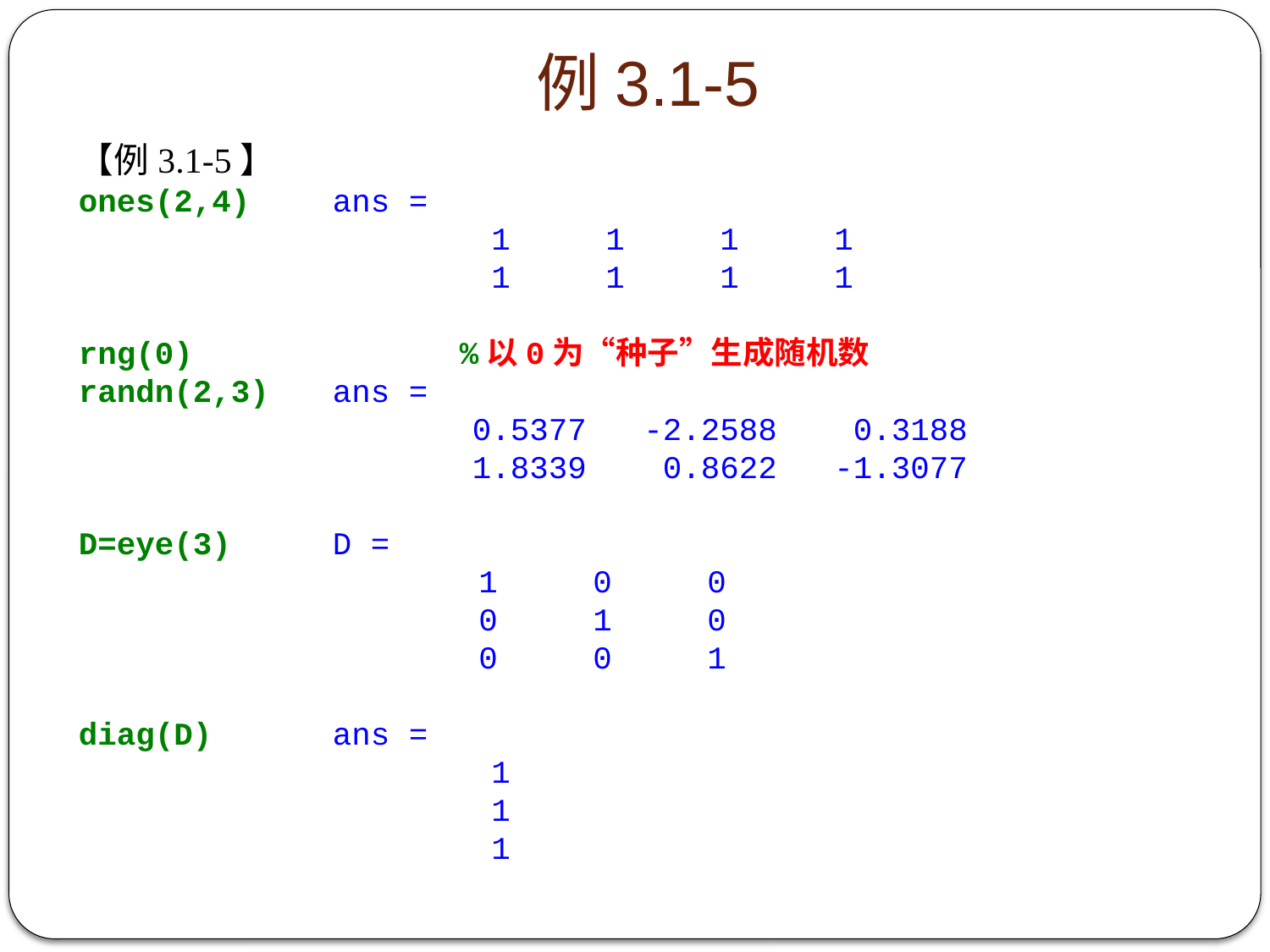

# 例3.1-5
【例3.1-5】
ones(2,4)	ans =
     1     1     1     1
     1     1     1     1

rng(0) 		%以0为“种子”生成随机数
randn(2,3)	ans =
    0.5377   -2.2588    0.3188
    1.8339    0.8622   -1.3077

D=eye(3)	D =
 1     0     0
 0     1     0
 0     0     1

diag(D)	ans =
     1
     1
     1